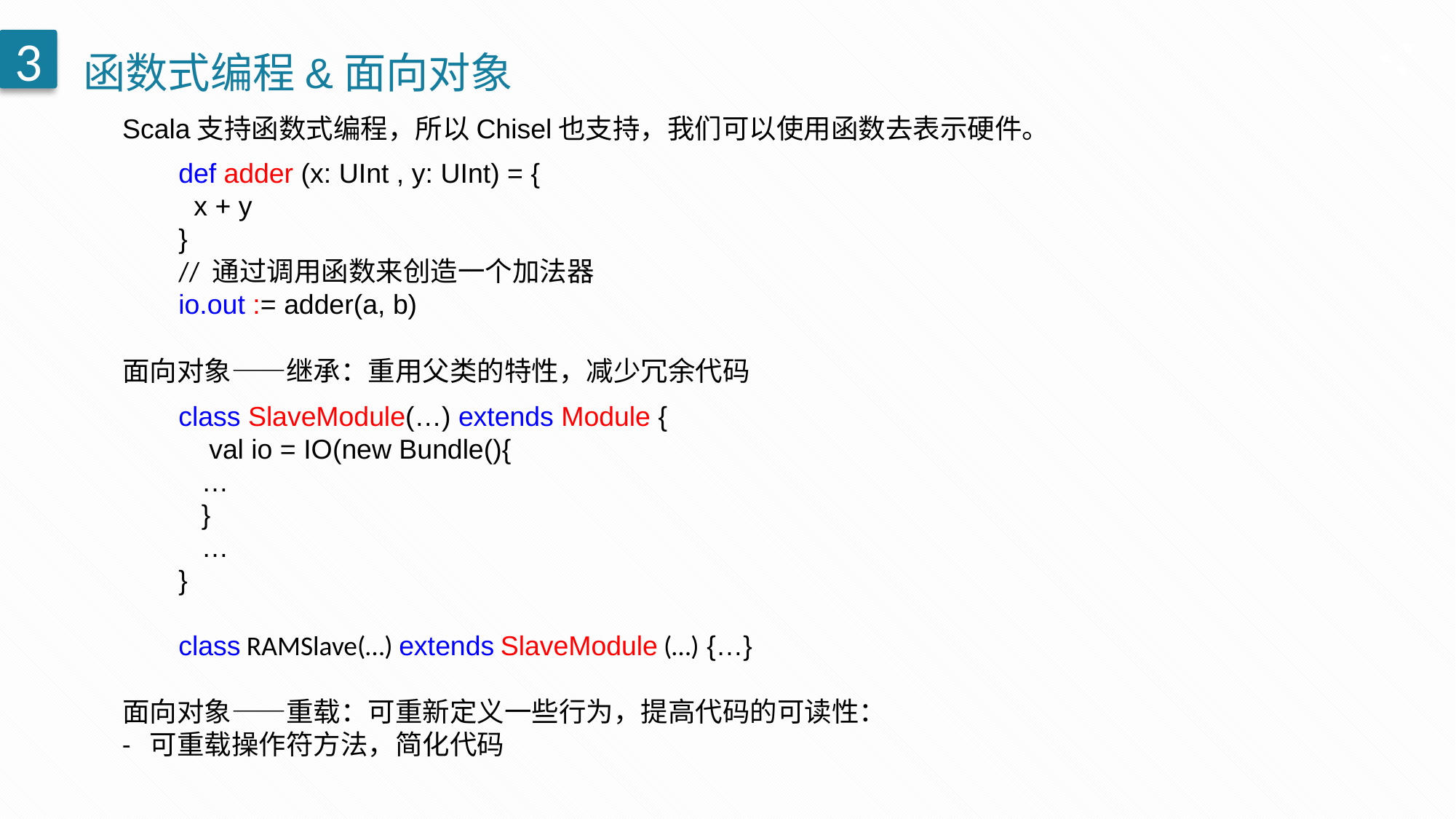

函数式编程&面向对象
3

Scala支持函数式编程，所以Chisel也支持，我们可以使用函数去表示硬件。
def adder (x: UInt , y: UInt) = {
  x + y
}
// 通过调用函数来创造一个加法器
io.out := adder(a, b)
面向对象——继承：重用父类的特性，减少冗余代码
class SlaveModule(…) extends Module {
    val io = IO(new Bundle(){
   …
   }
   …
}
class RAMSlave(…) extends SlaveModule (…) {…}
面向对象——重载：可重新定义一些行为，提高代码的可读性：
-  可重载操作符方法，简化代码